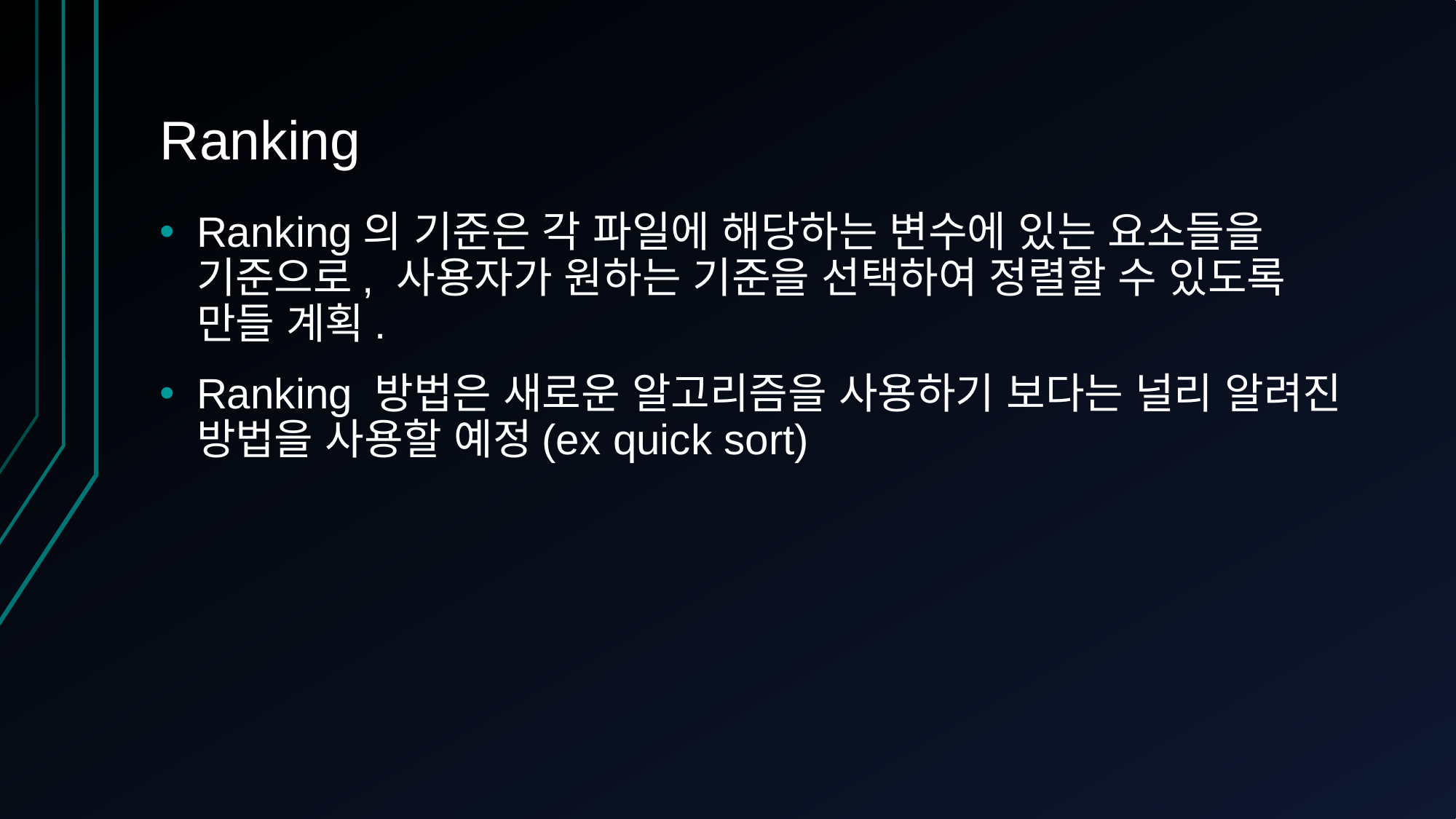

# Ranking
Ranking의 기준은 각 파일에 해당하는 변수에 있는 요소들을 기준으로, 사용자가 원하는 기준을 선택하여 정렬할 수 있도록 만들 계획.
Ranking 방법은 새로운 알고리즘을 사용하기 보다는 널리 알려진 방법을 사용할 예정(ex quick sort)